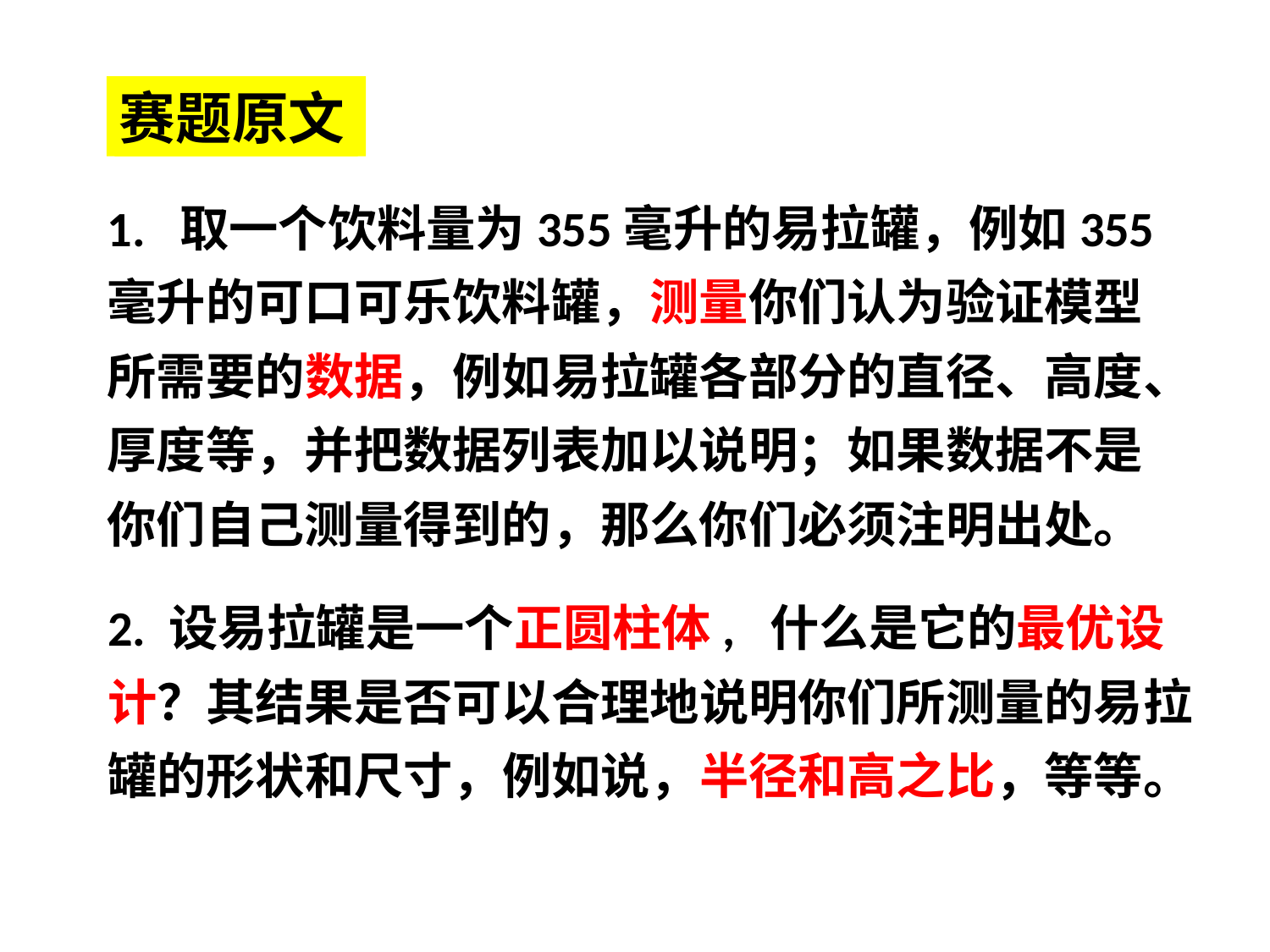

赛题原文
赛题原文
1.  取一个饮料量为355毫升的易拉罐，例如355毫升的可口可乐饮料罐，测量你们认为验证模型所需要的数据，例如易拉罐各部分的直径、高度、厚度等，并把数据列表加以说明；如果数据不是你们自己测量得到的，那么你们必须注明出处。
2. 设易拉罐是一个正圆柱体,  什么是它的最优设计？其结果是否可以合理地说明你们所测量的易拉罐的形状和尺寸，例如说，半径和高之比，等等。